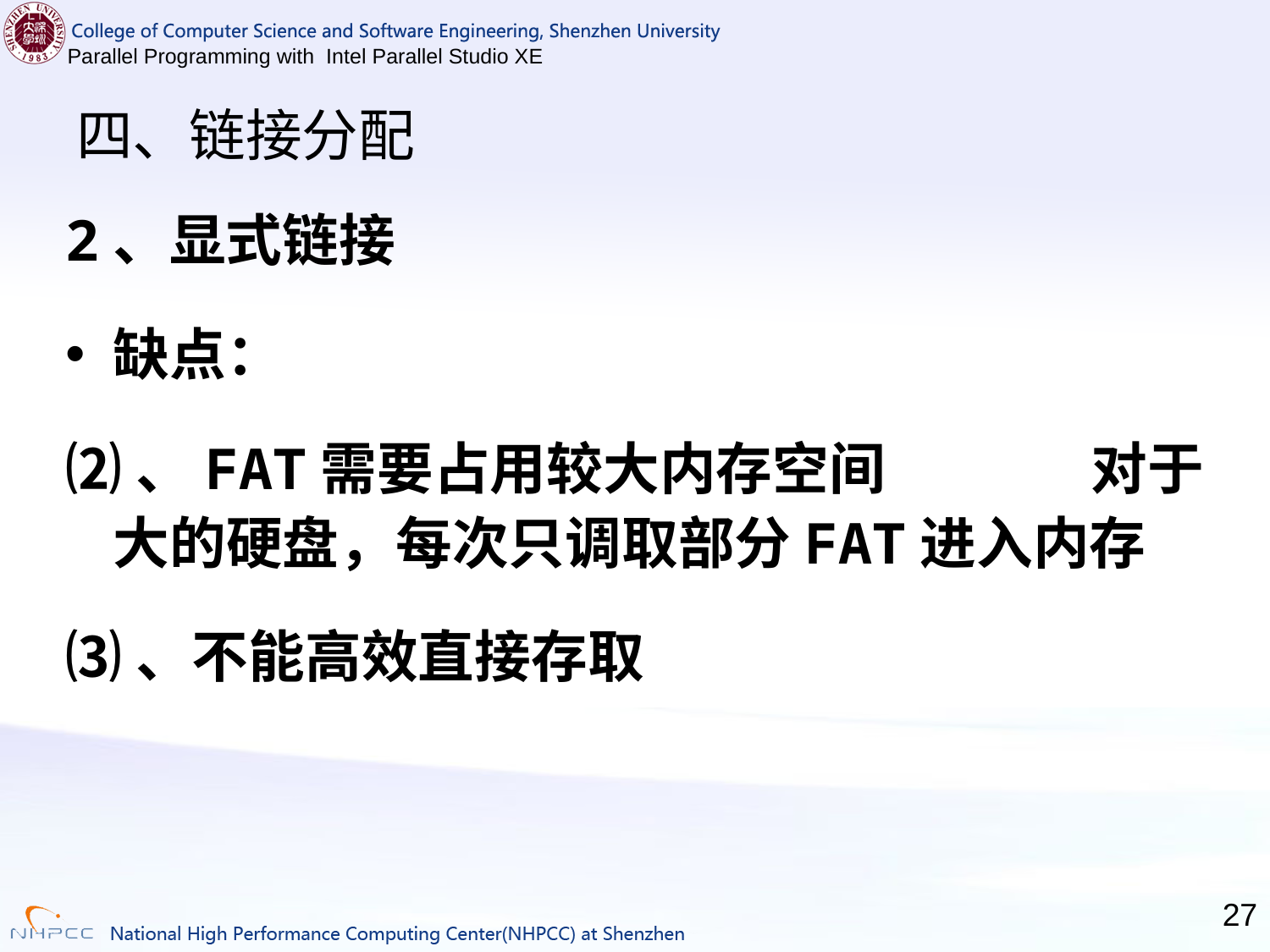

# 四、链接分配
2、显式链接
缺点：
⑵、FAT需要占用较大内存空间                对于大的硬盘，每次只调取部分FAT进入内存
⑶、不能高效直接存取
27